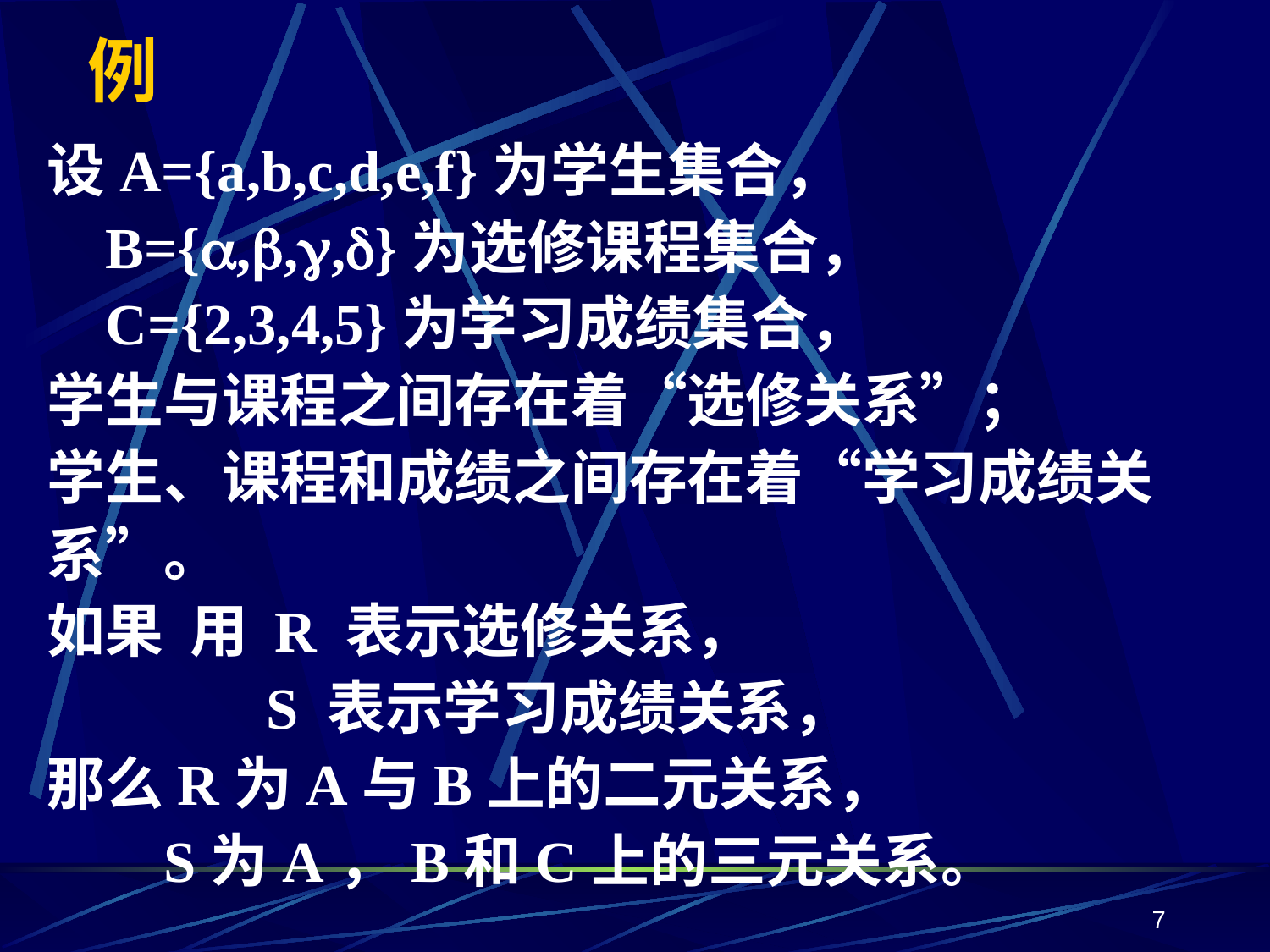

# 例
设A={a,b,c,d,e,f}为学生集合，
    B={α,β,γ,δ}为选修课程集合，
    C={2,3,4,5}为学习成绩集合，
学生与课程之间存在着“选修关系”；
学生、课程和成绩之间存在着“学习成绩关系”。
如果  用 R 表示选修关系，
               S 表示学习成绩关系，
那么R为A与B上的二元关系，
        S为A，B和C上的三元关系。
7